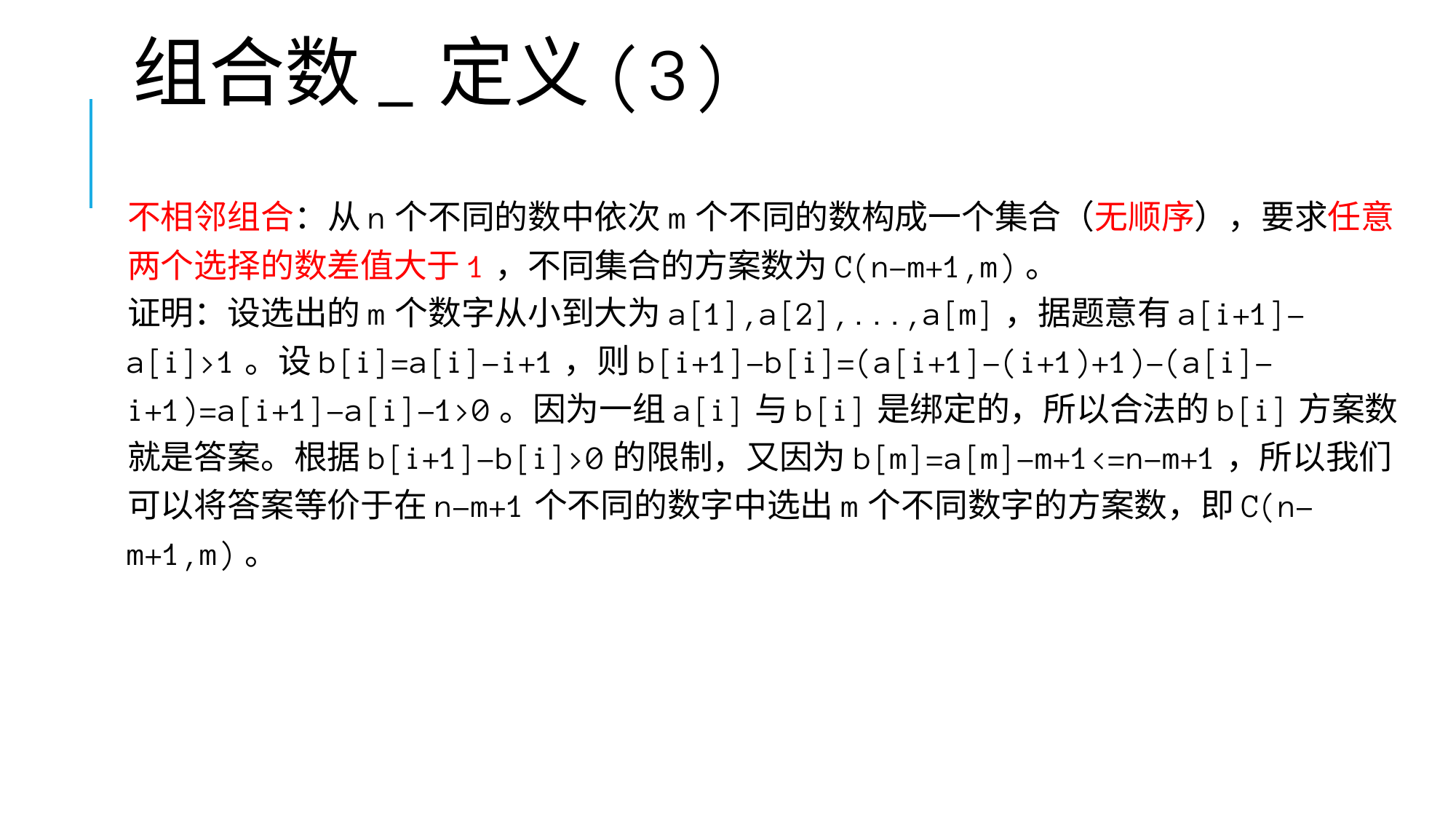

# 组合数_定义(3)
不相邻组合：从n个不同的数中依次m个不同的数构成一个集合（无顺序），要求任意两个选择的数差值大于1，不同集合的方案数为C(n-m+1,m)。
证明：设选出的m个数字从小到大为a[1],a[2],...,a[m]，据题意有a[i+1]-a[i]>1。设b[i]=a[i]-i+1，则b[i+1]-b[i]=(a[i+1]-(i+1)+1)-(a[i]-i+1)=a[i+1]-a[i]-1>0。因为一组a[i]与b[i]是绑定的，所以合法的b[i]方案数就是答案。根据b[i+1]-b[i]>0的限制，又因为b[m]=a[m]-m+1<=n-m+1，所以我们可以将答案等价于在n-m+1个不同的数字中选出m个不同数字的方案数，即C(n-m+1,m)。